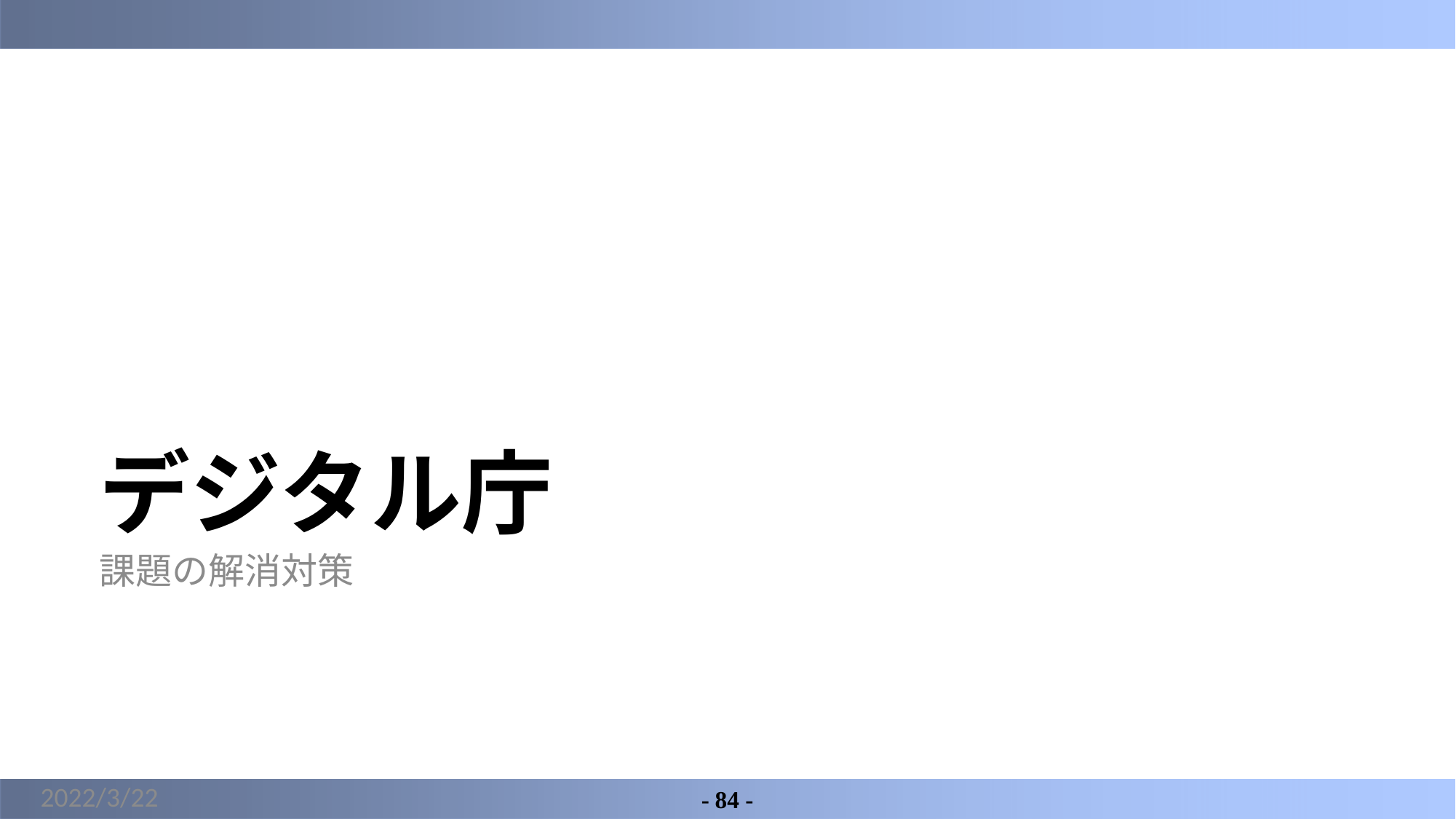

# デジタル庁
課題の解消対策
2022/3/22
- 84 -